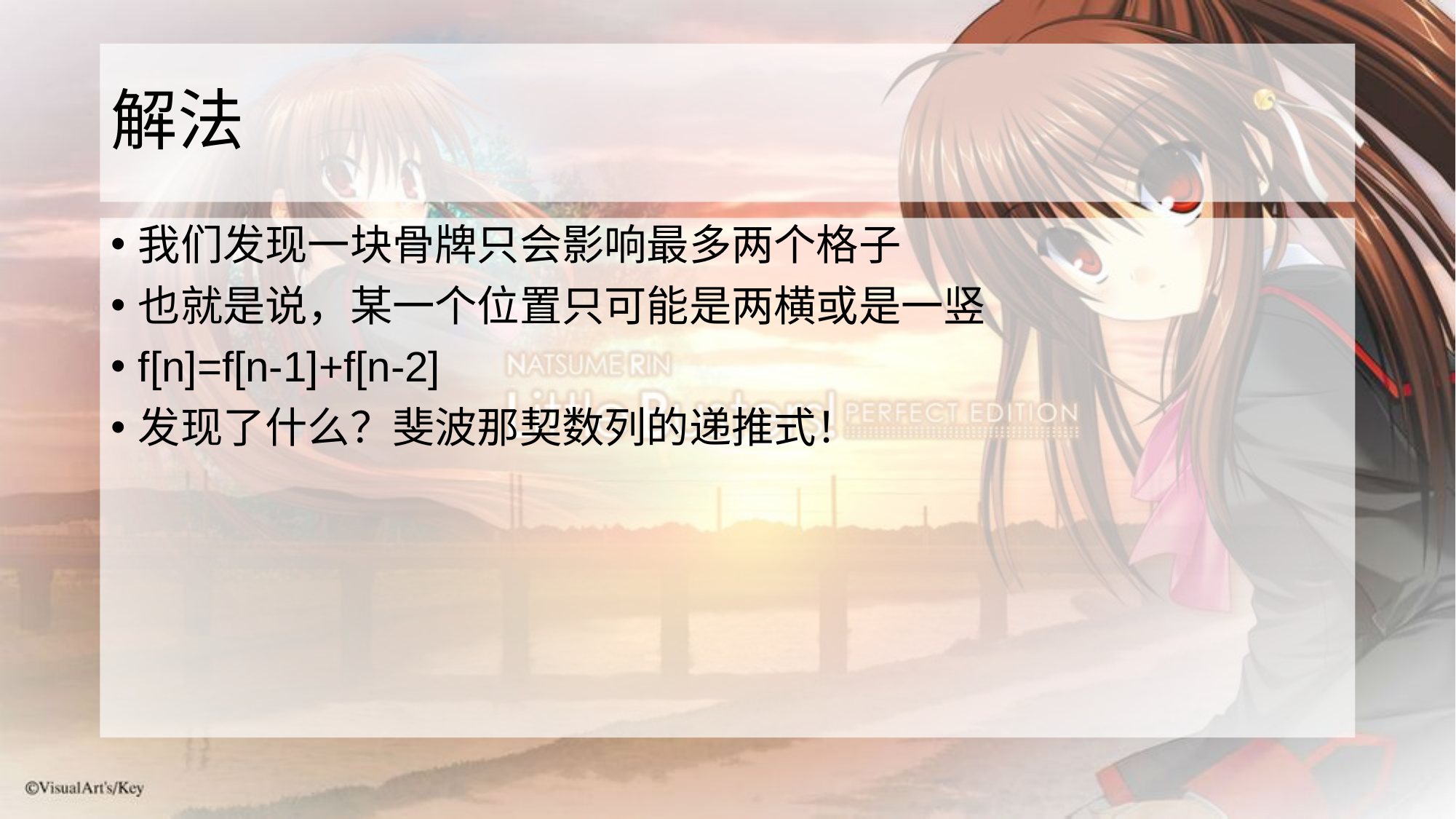

# 解法
我们发现一块骨牌只会影响最多两个格子
也就是说，某一个位置只可能是两横或是一竖
f[n]=f[n-1]+f[n-2]
发现了什么？斐波那契数列的递推式！